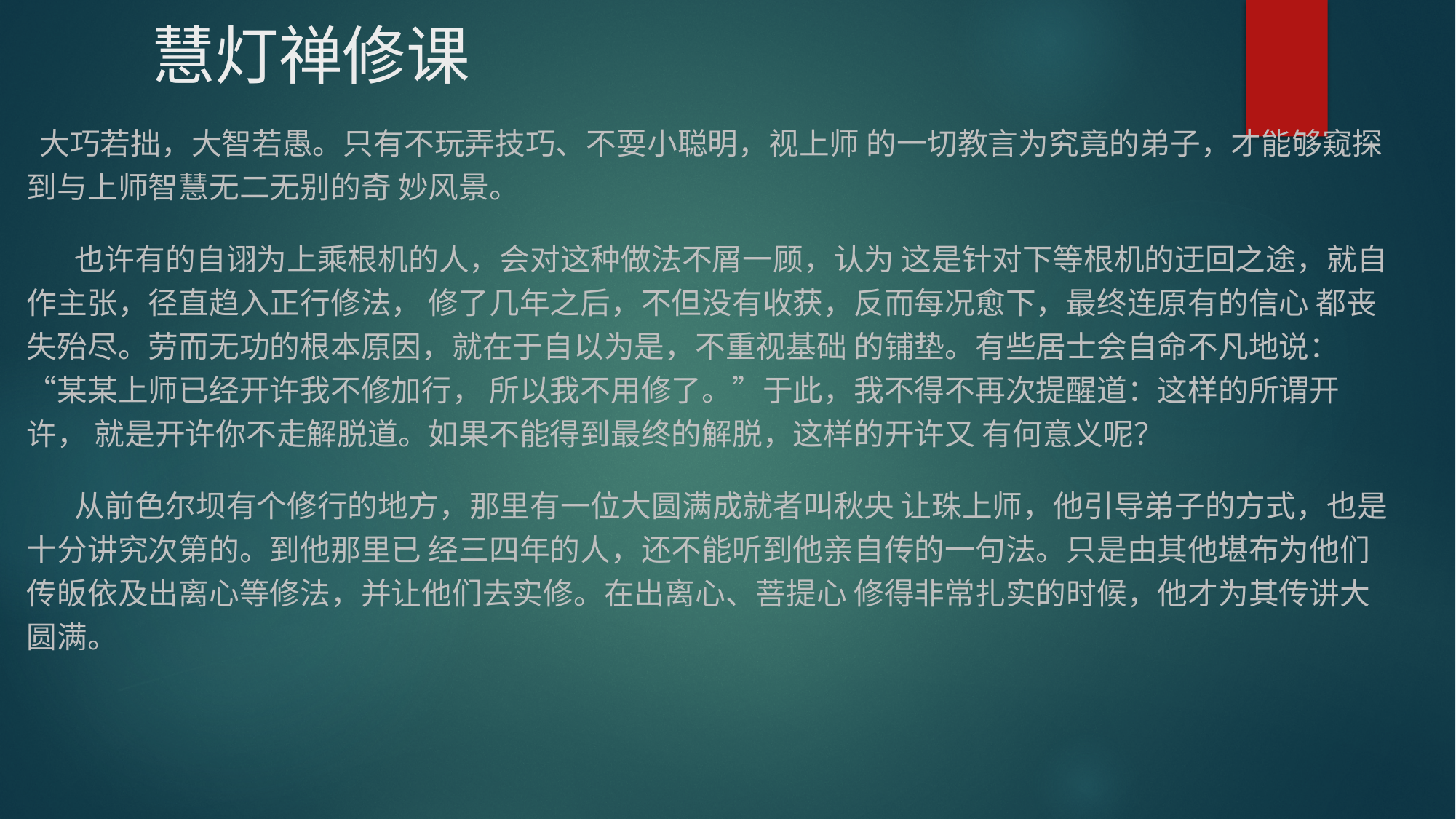

慧灯禅修课
 大巧若拙，大智若愚。只有不玩弄技巧、不耍小聪明，视上师 的一切教言为究竟的弟子，才能够窥探到与上师智慧无二无别的奇 妙风景。
      也许有的自诩为上乘根机的人，会对这种做法不屑一顾，认为 这是针对下等根机的迂回之途，就自作主张，径直趋入正行修法， 修了几年之后，不但没有收获，反而每况愈下，最终连原有的信心 都丧失殆尽。劳而无功的根本原因，就在于自以为是，不重视基础 的铺垫。有些居士会自命不凡地说：“某某上师已经开许我不修加行， 所以我不用修了。”于此，我不得不再次提醒道：这样的所谓开许， 就是开许你不走解脱道。如果不能得到最终的解脱，这样的开许又 有何意义呢？
      从前色尔坝有个修行的地方，那里有一位大圆满成就者叫秋央 让珠上师，他引导弟子的方式，也是十分讲究次第的。到他那里已 经三四年的人，还不能听到他亲自传的一句法。只是由其他堪布为他们传皈依及出离心等修法，并让他们去实修。在出离心、菩提心 修得非常扎实的时候，他才为其传讲大圆满。